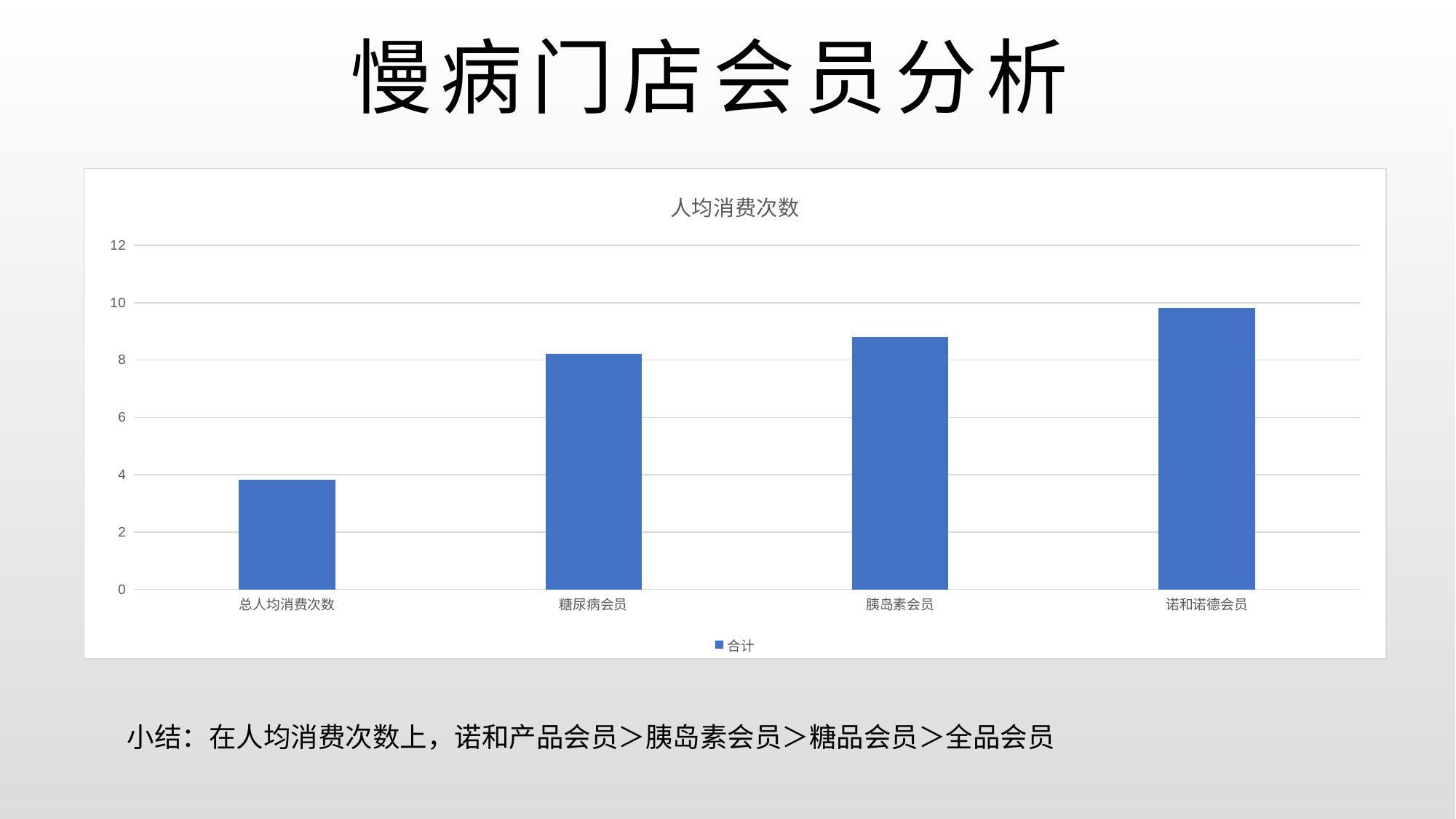

慢病门店会员分析

[unsupported chart]

小结：在人均消费次数上，诺和产品会员＞胰岛素会员＞糖品会员＞全品会员